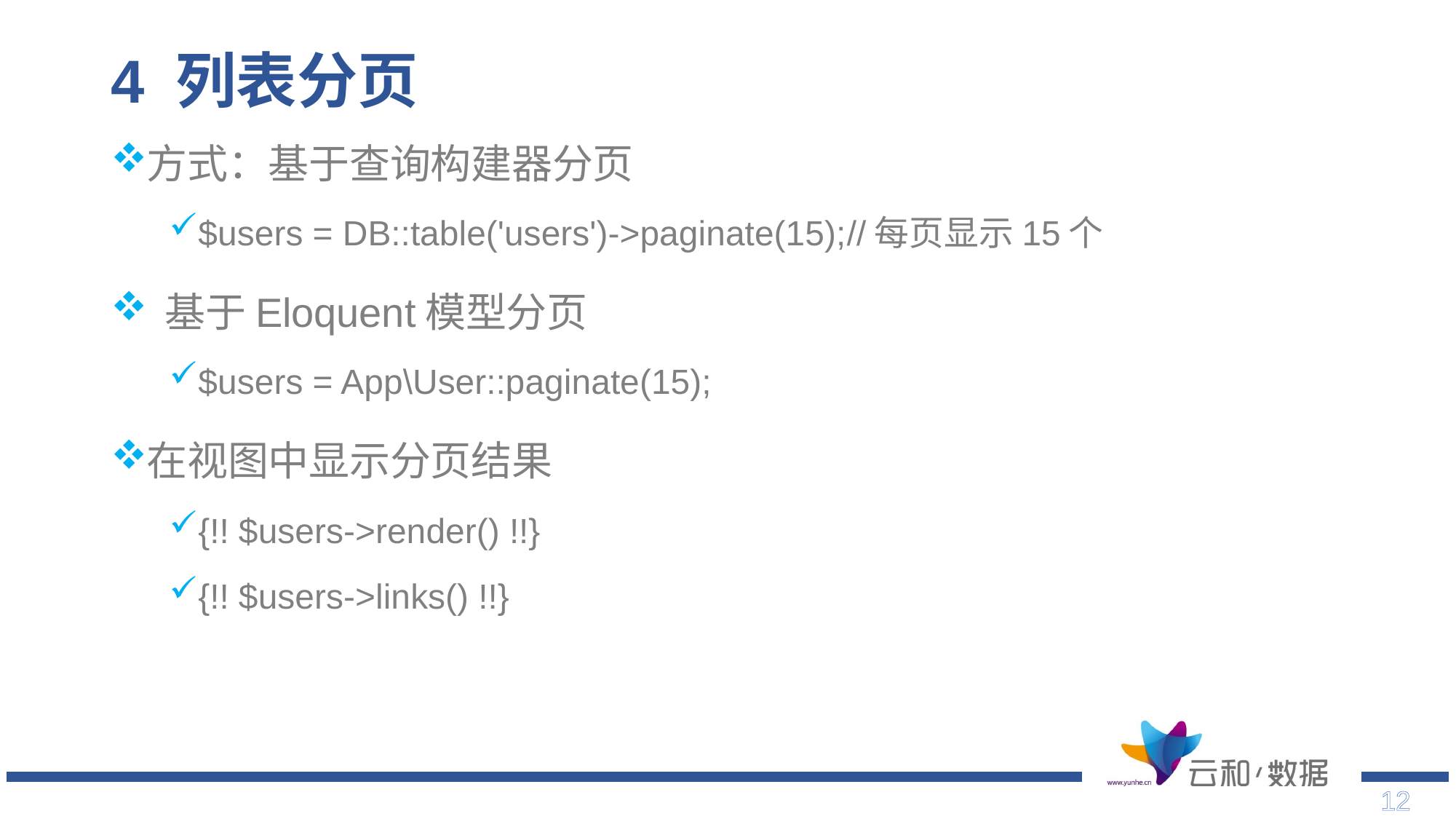

# 4 列表分页
方式：基于查询构建器分页
$users = DB::table('users')->paginate(15);//每页显示15个
 基于Eloquent模型分页
$users = App\User::paginate(15);
在视图中显示分页结果
{!! $users->render() !!}
{!! $users->links() !!}